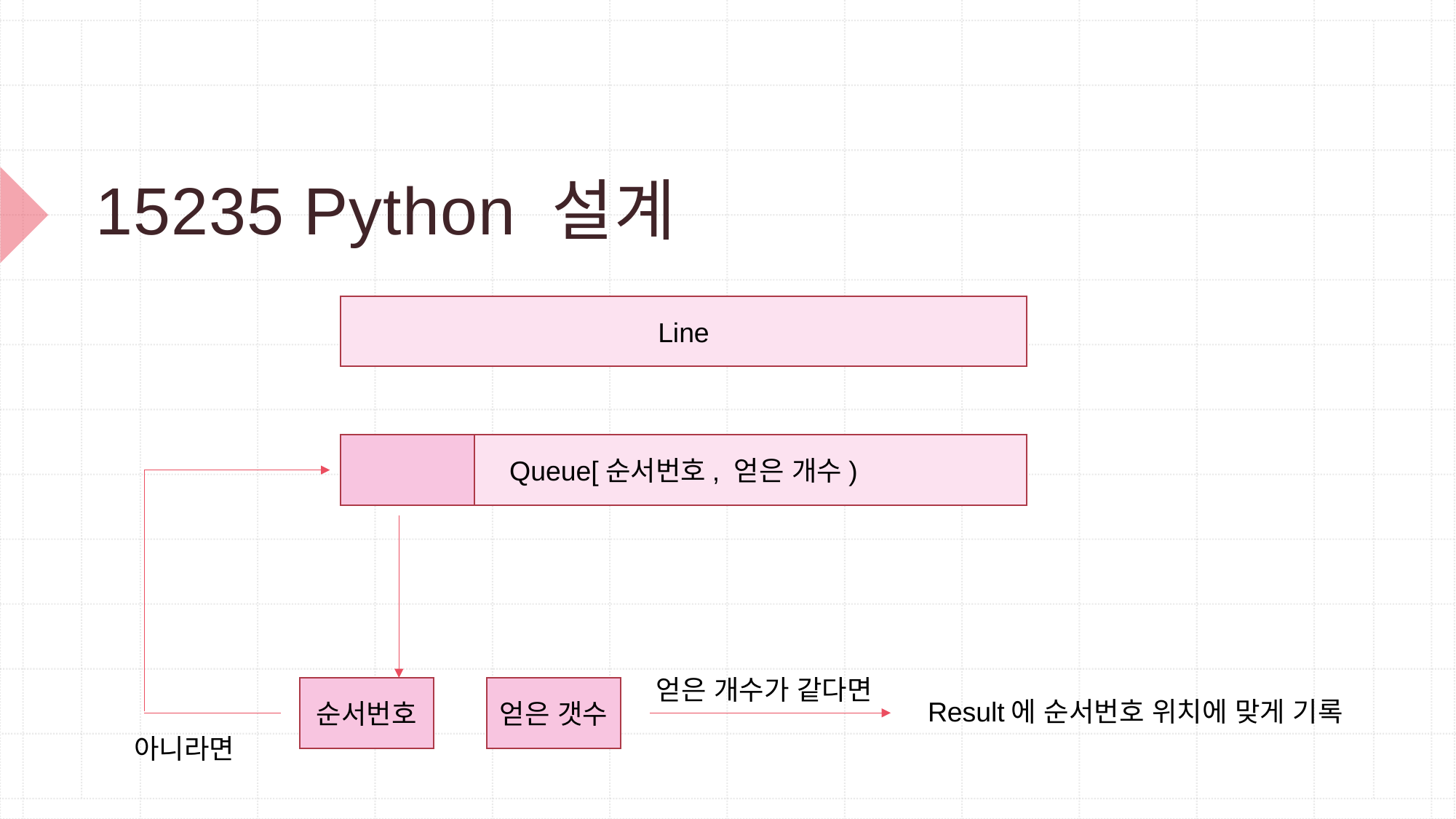

# 15235 Python 설계
Line
Queue[순서번호, 얻은 개수)

얻은 개수가 같다면
순서번호
얻은 갯수
Result에 순서번호 위치에 맞게 기록
아니라면